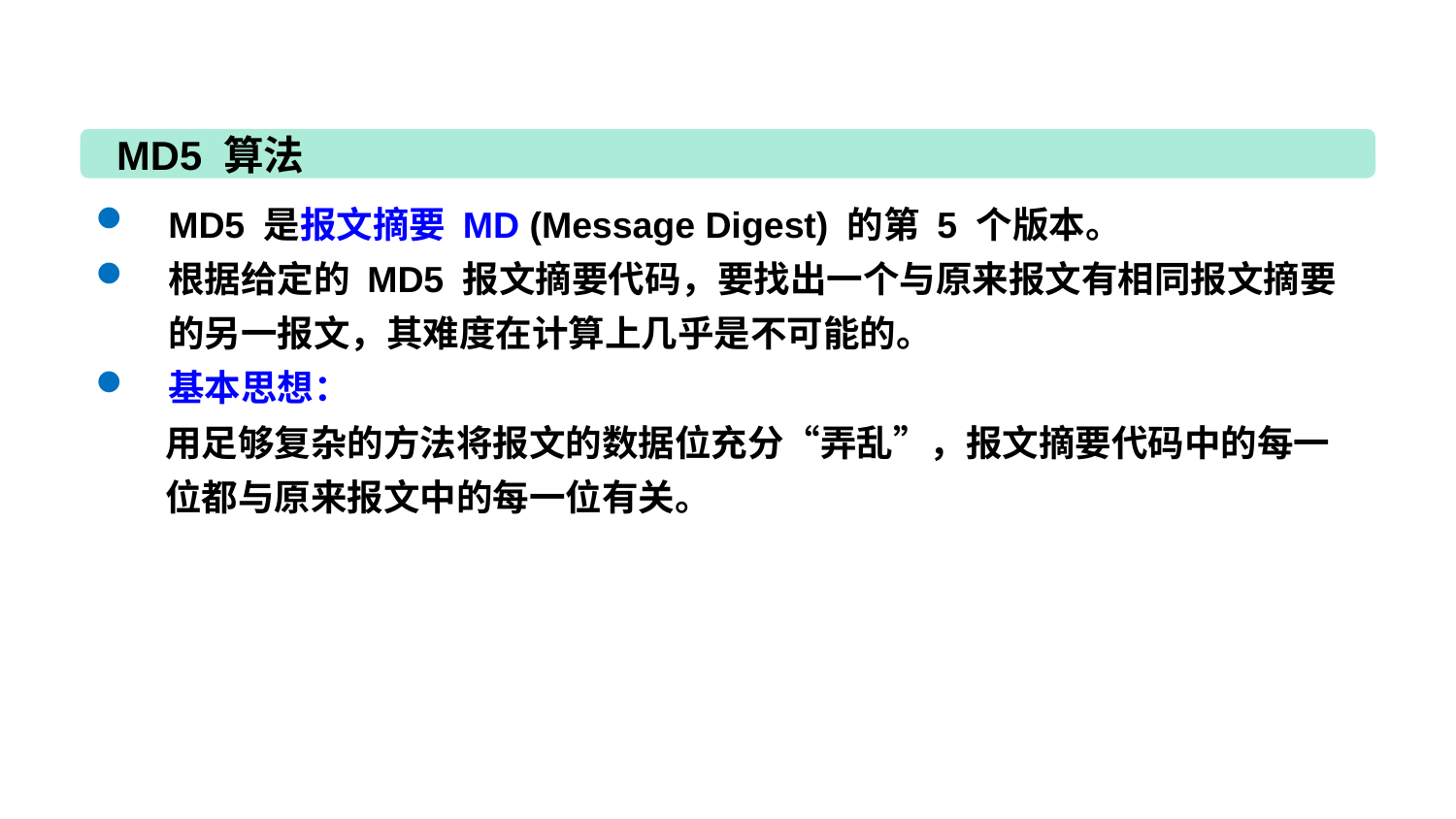

MD5 算法

MD5 是报文摘要 MD (Message Digest) 的第 5 个版本。
根据给定的 MD5 报文摘要代码，要找出一个与原来报文有相同报文摘要的另一报文，其难度在计算上几乎是不可能的。
基本思想：
用足够复杂的方法将报文的数据位充分“弄乱”，报文摘要代码中的每一位都与原来报文中的每一位有关。
36